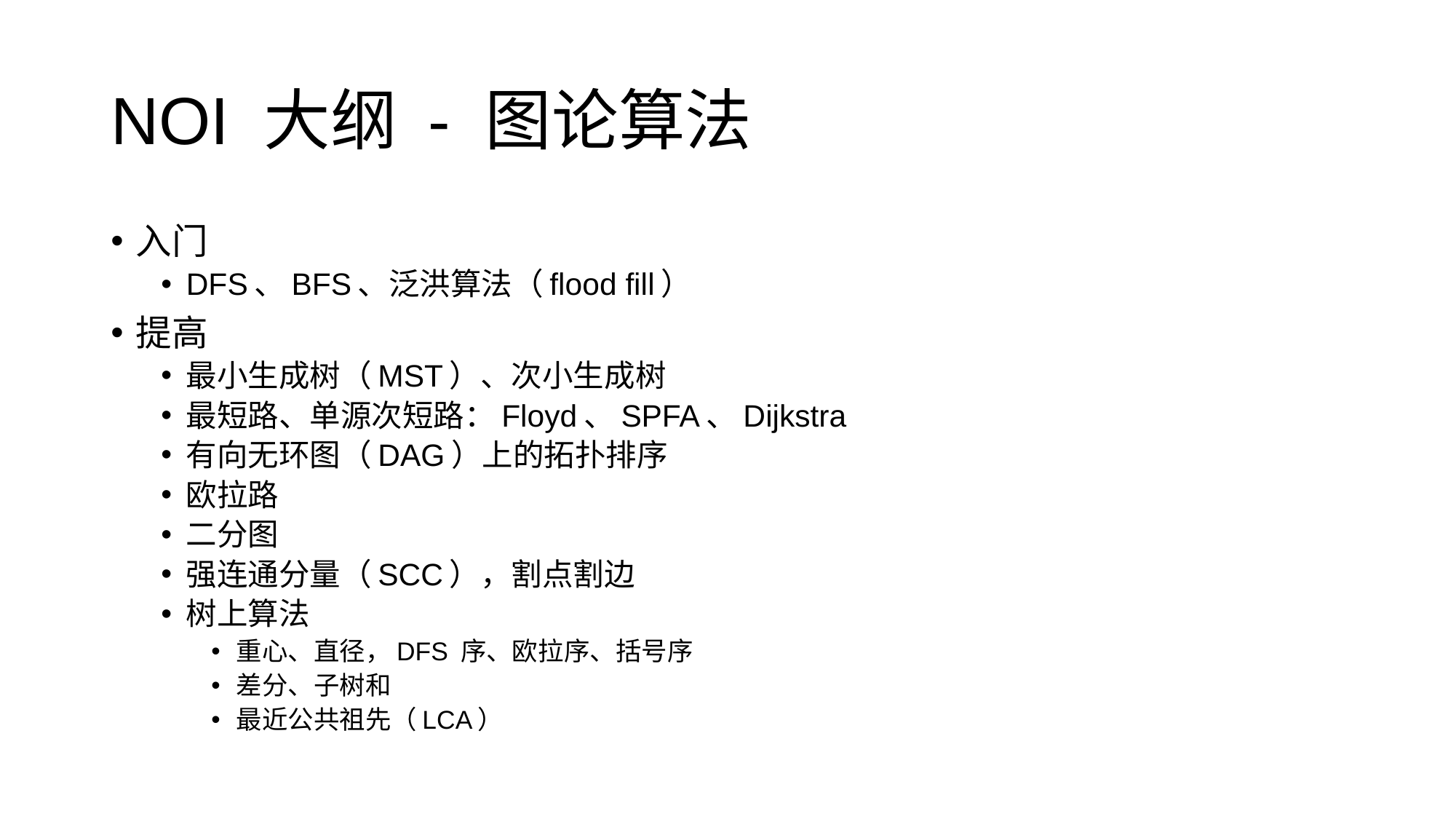

# NOI 大纲 - 图论算法
入门
DFS、BFS、泛洪算法（flood fill）
提高
最小生成树（MST）、次小生成树
最短路、单源次短路：Floyd、SPFA、Dijkstra
有向无环图（DAG）上的拓扑排序
欧拉路
二分图
强连通分量（SCC），割点割边
树上算法
重心、直径，DFS 序、欧拉序、括号序
差分、子树和
最近公共祖先（LCA）